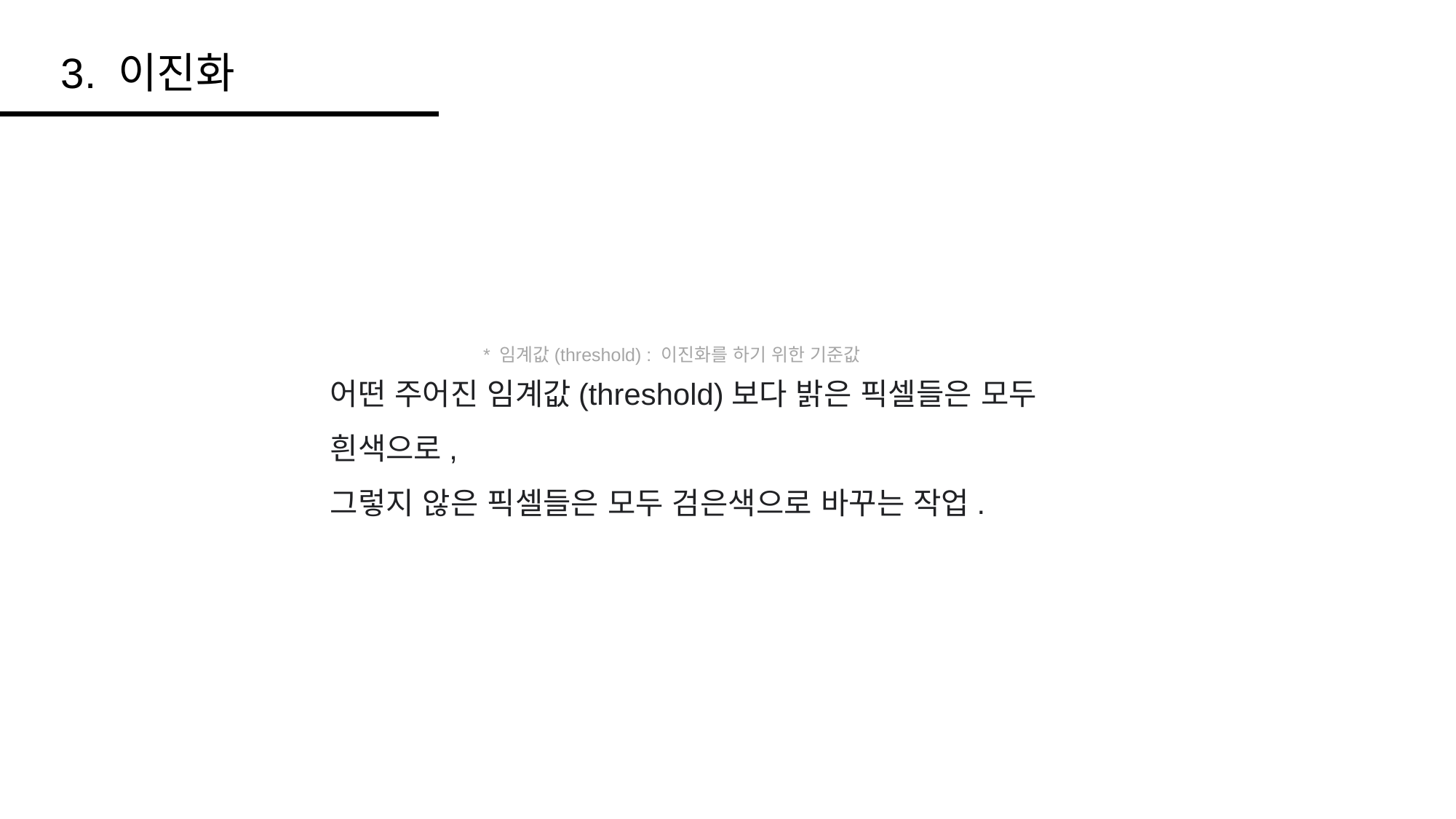

3. 이진화
* 임계값(threshold) : 이진화를 하기 위한 기준값
어떤 주어진 임계값(threshold)보다 밝은 픽셀들은 모두 흰색으로,
그렇지 않은 픽셀들은 모두 검은색으로 바꾸는 작업.